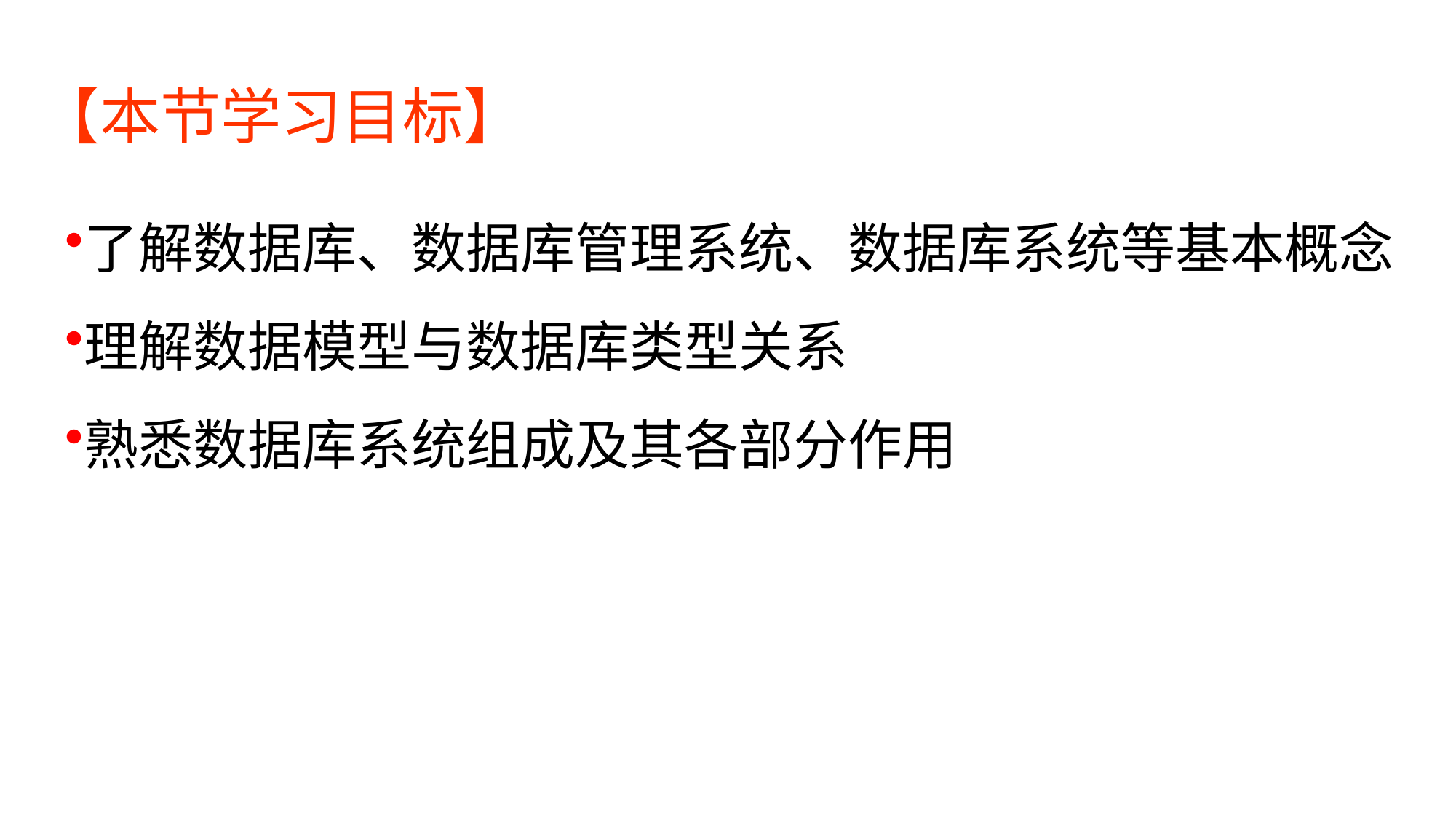

【本节学习目标】
了解数据库、数据库管理系统、数据库系统等基本概念
理解数据模型与数据库类型关系
熟悉数据库系统组成及其各部分作用